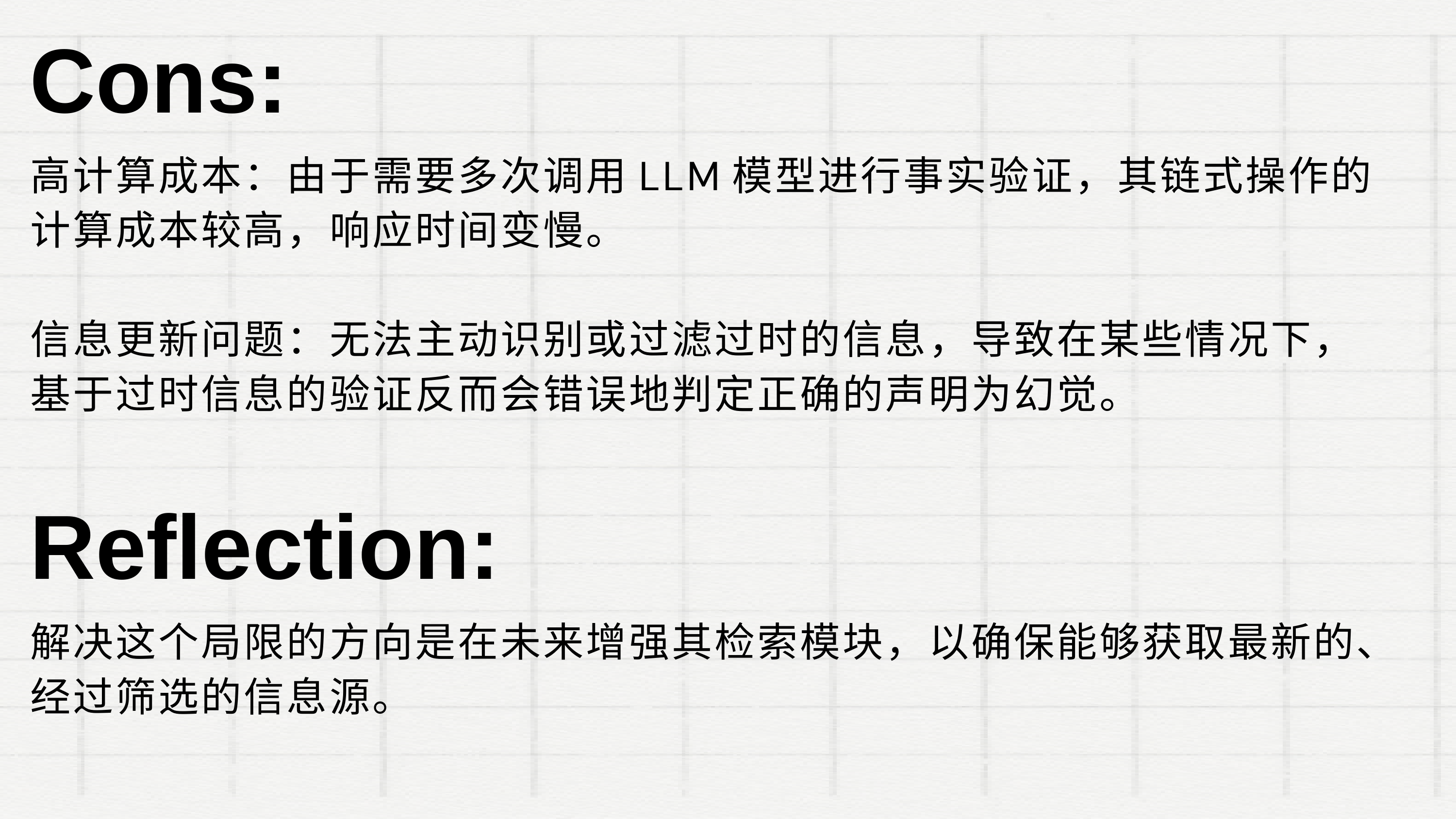

Cons:
高计算成本：由于需要多次调用LLM模型进行事实验证，其链式操作的计算成本较高，响应时间变慢。

信息更新问题：无法主动识别或过滤过时的信息，导致在某些情况下，基于过时信息的验证反而会错误地判定正确的声明为幻觉。
Reflection:
解决这个局限的方向是在未来增强其检索模块，以确保能够获取最新的、经过筛选的信息源。